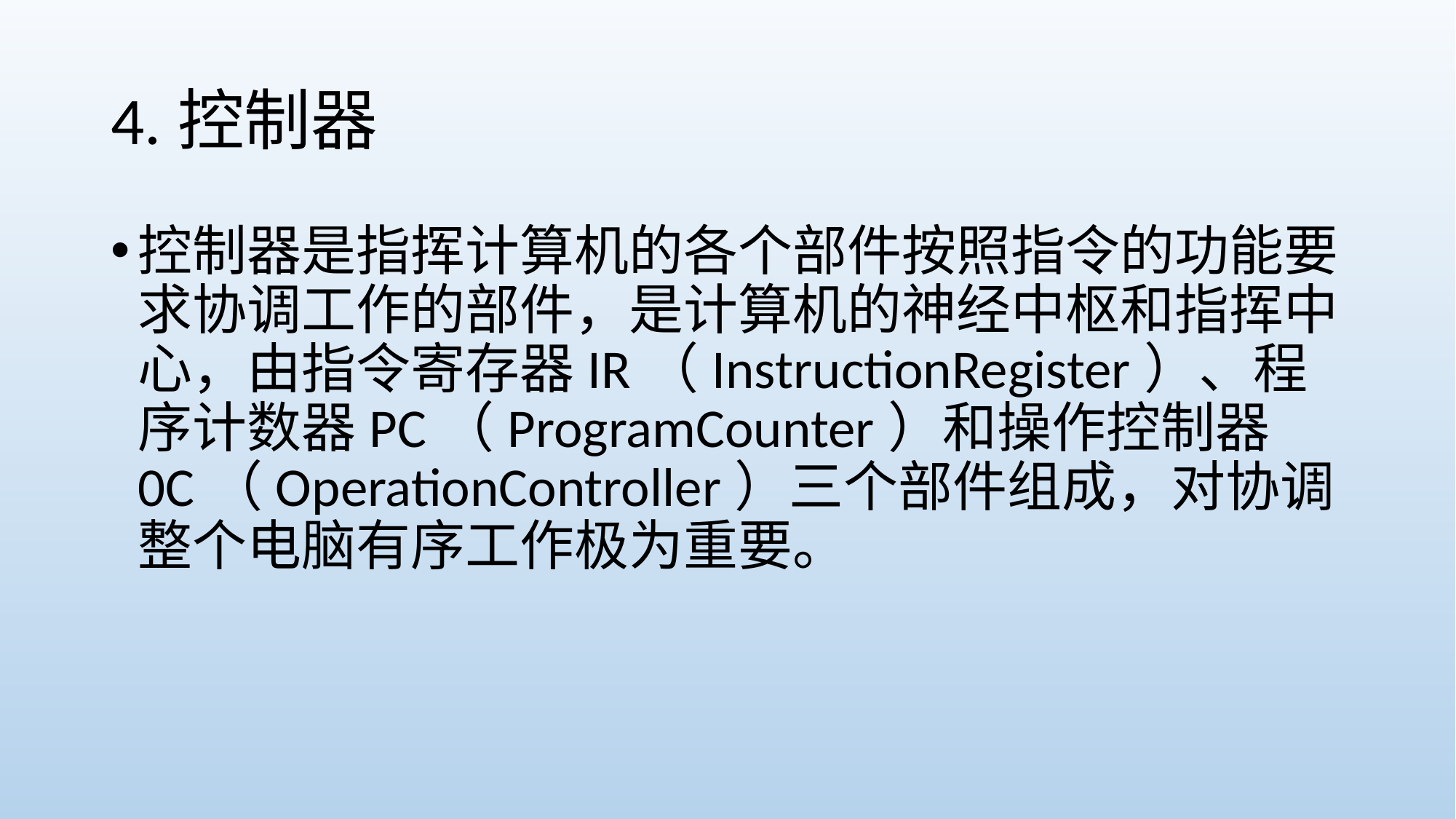

# 4.控制器
控制器是指挥计算机的各个部件按照指令的功能要求协调工作的部件，是计算机的神经中枢和指挥中心，由指令寄存器IR（InstructionRegister）、程序计数器PC（ProgramCounter）和操作控制器0C（OperationController）三个部件组成，对协调整个电脑有序工作极为重要。